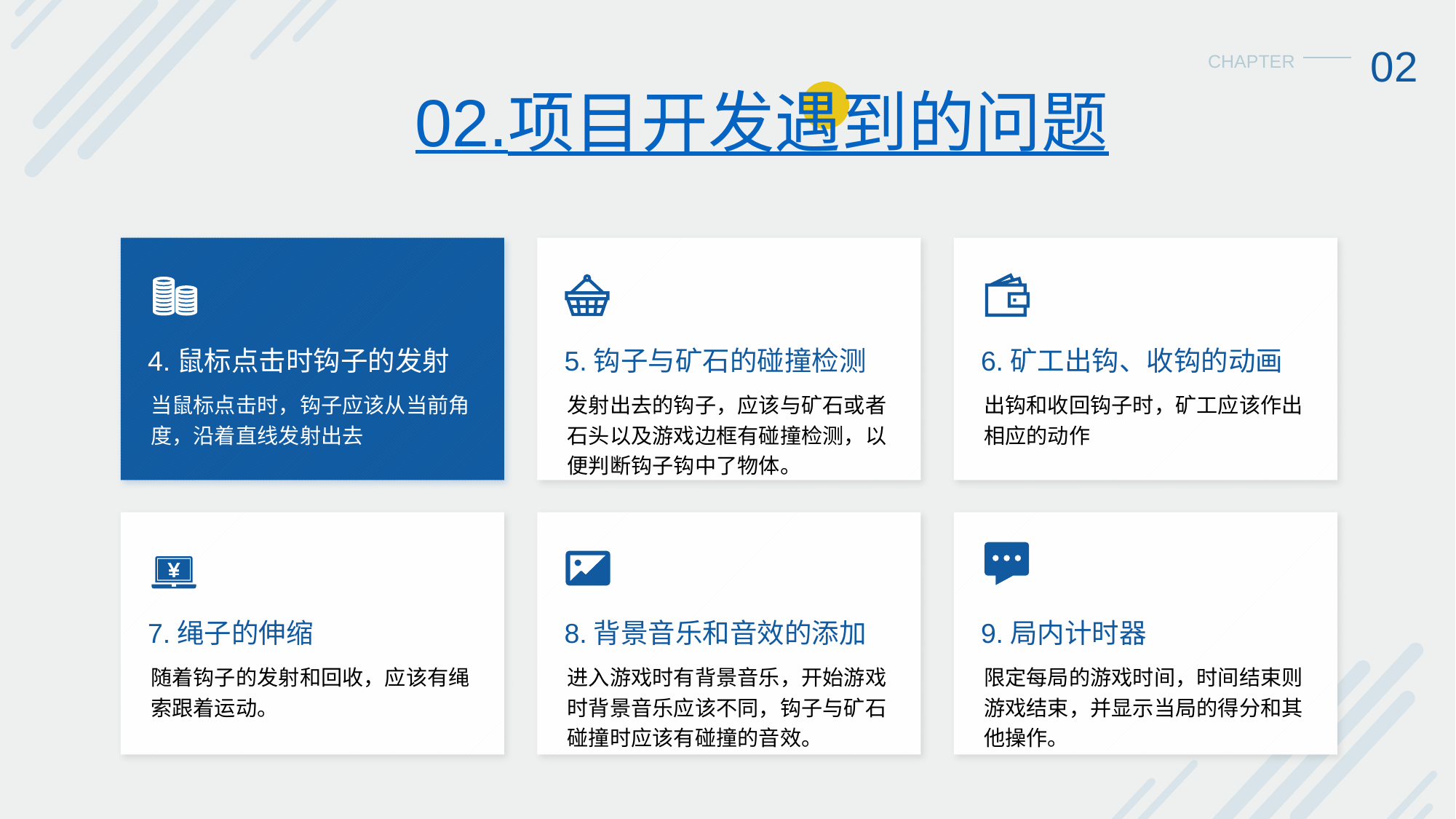

02
CHAPTER
02.项目开发遇到的问题

4.鼠标点击时钩子的发射
5.钩子与矿石的碰撞检测
6.矿工出钩、收钩的动画
当鼠标点击时，钩子应该从当前角度，沿着直线发射出去
发射出去的钩子，应该与矿石或者石头以及游戏边框有碰撞检测，以便判断钩子钩中了物体。
出钩和收回钩子时，矿工应该作出相应的动作

7.绳子的伸缩
8.背景音乐和音效的添加
9.局内计时器
随着钩子的发射和回收，应该有绳索跟着运动。
进入游戏时有背景音乐，开始游戏时背景音乐应该不同，钩子与矿石碰撞时应该有碰撞的音效。
限定每局的游戏时间，时间结束则游戏结束，并显示当局的得分和其他操作。